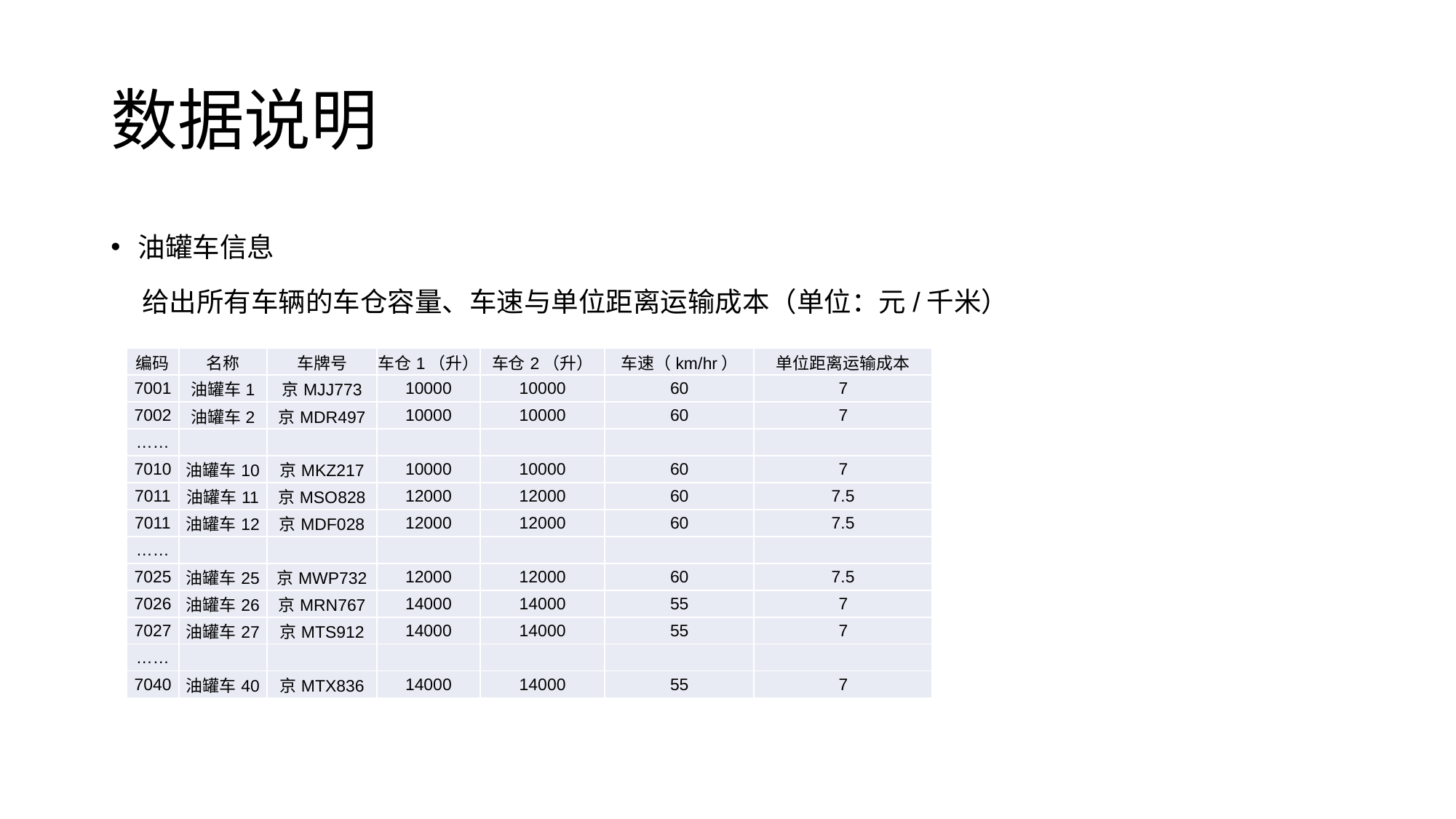

# 数据说明
油罐车信息
    给出所有车辆的车仓容量、车速与单位距离运输成本（单位：元/千米）
| 编码 | 名称 | 车牌号 | 车仓1（升） | 车仓2（升） | 车速（km/hr） | 单位距离运输成本 |
| --- | --- | --- | --- | --- | --- | --- |
| 7001 | 油罐车1 | 京MJJ773 | 10000 | 10000 | 60 | 7 |
| 7002 | 油罐车2 | 京MDR497 | 10000 | 10000 | 60 | 7 |
| …… |  |  |  |  |  |  |
| 7010 | 油罐车10 | 京MKZ217 | 10000 | 10000 | 60 | 7 |
| 7011 | 油罐车11 | 京MSO828 | 12000 | 12000 | 60 | 7.5 |
| 7011 | 油罐车12 | 京MDF028 | 12000 | 12000 | 60 | 7.5 |
| …… |  |  |  |  |  |  |
| 7025 | 油罐车25 | 京MWP732 | 12000 | 12000 | 60 | 7.5 |
| 7026 | 油罐车26 | 京MRN767 | 14000 | 14000 | 55 | 7 |
| 7027 | 油罐车27 | 京MTS912 | 14000 | 14000 | 55 | 7 |
| …… |  |  |  |  |  |  |
| 7040 | 油罐车40 | 京MTX836 | 14000 | 14000 | 55 | 7 |